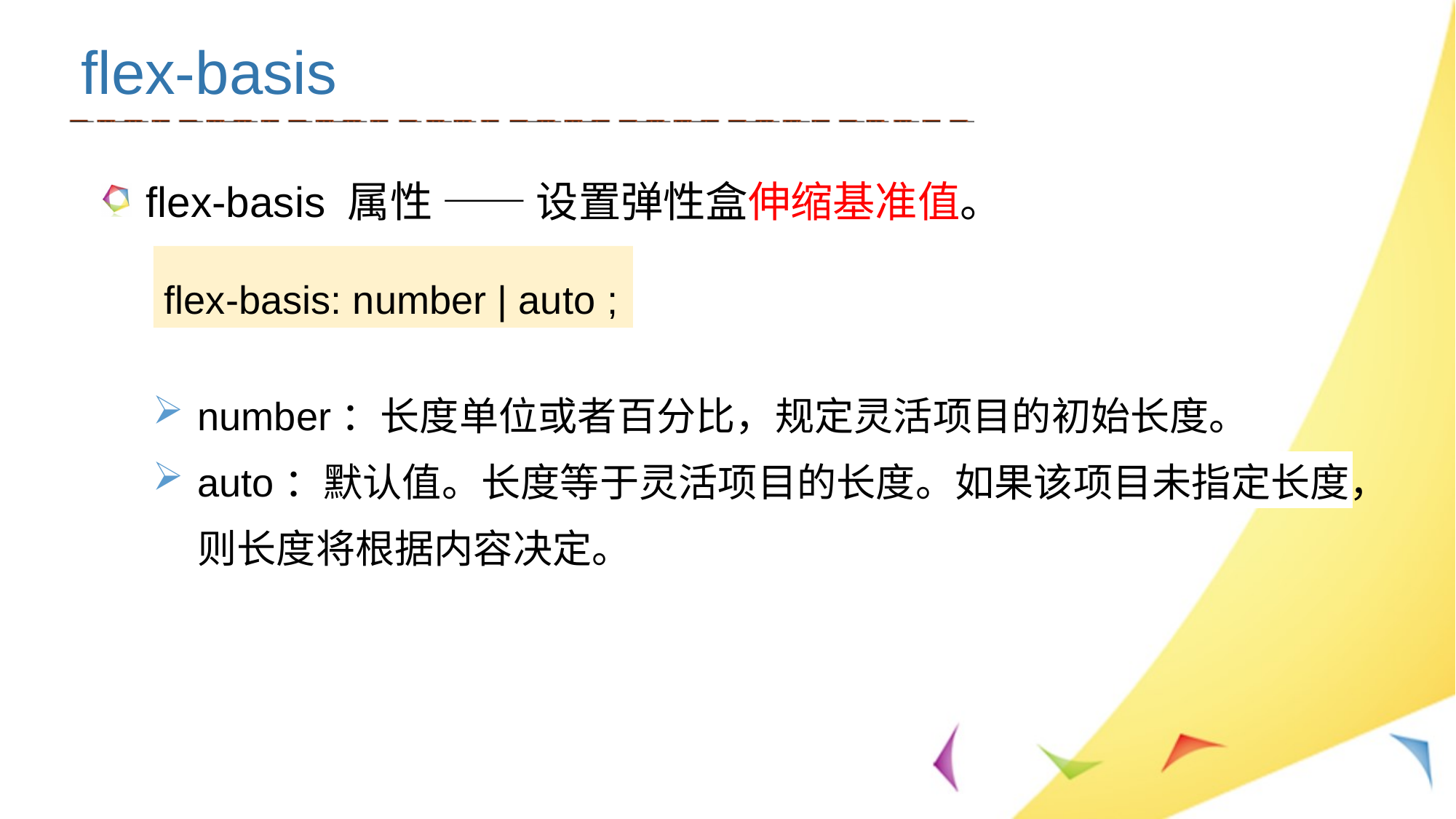

flex-basis
flex-basis 属性 —— 设置弹性盒伸缩基准值。

number：长度单位或者百分比，规定灵活项目的初始长度。
auto：默认值。长度等于灵活项目的长度。如果该项目未指定长度，则长度将根据内容决定。
flex-basis: number | auto ;